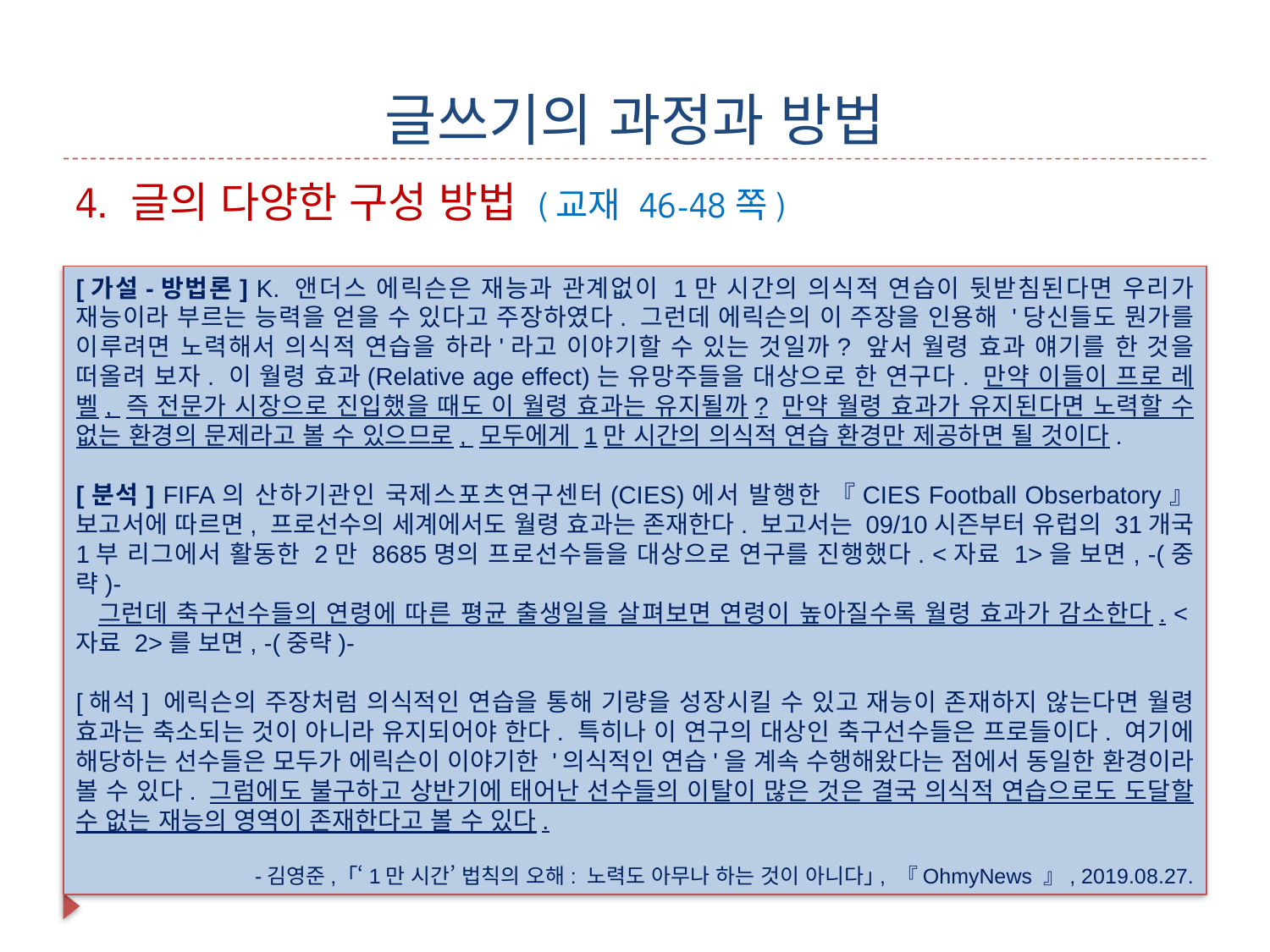

# 글쓰기의 과정과 방법
4. 글의 다양한 구성 방법 (교재 46-48쪽)

[가설-방법론] K. 앤더스 에릭슨은 재능과 관계없이 1만 시간의 의식적 연습이 뒷받침된다면 우리가 재능이라 부르는 능력을 얻을 수 있다고 주장하였다. 그런데 에릭슨의 이 주장을 인용해 '당신들도 뭔가를 이루려면 노력해서 의식적 연습을 하라'라고 이야기할 수 있는 것일까? 앞서 월령 효과 얘기를 한 것을 떠올려 보자. 이 월령 효과(Relative age effect)는 유망주들을 대상으로 한 연구다. 만약 이들이 프로 레벨, 즉 전문가 시장으로 진입했을 때도 이 월령 효과는 유지될까? 만약 월령 효과가 유지된다면 노력할 수 없는 환경의 문제라고 볼 수 있으므로, 모두에게 1만 시간의 의식적 연습 환경만 제공하면 될 것이다.

[분석] FIFA의 산하기관인 국제스포츠연구센터(CIES)에서 발행한 『CIES Football Obserbatory』 보고서에 따르면, 프로선수의 세계에서도 월령 효과는 존재한다. 보고서는 09/10시즌부터 유럽의 31개국 1부 리그에서 활동한 2만 8685명의 프로선수들을 대상으로 연구를 진행했다. <자료 1>을 보면, -(중략)-
  그런데 축구선수들의 연령에 따른 평균 출생일을 살펴보면 연령이 높아질수록 월령 효과가 감소한다. <자료 2>를 보면, -(중략)-

[해석] 에릭슨의 주장처럼 의식적인 연습을 통해 기량을 성장시킬 수 있고 재능이 존재하지 않는다면 월령 효과는 축소되는 것이 아니라 유지되어야 한다. 특히나 이 연구의 대상인 축구선수들은 프로들이다. 여기에 해당하는 선수들은 모두가 에릭슨이 이야기한 '의식적인 연습'을 계속 수행해왔다는 점에서 동일한 환경이라 볼 수 있다. 그럼에도 불구하고 상반기에 태어난 선수들의 이탈이 많은 것은 결국 의식적 연습으로도 도달할 수 없는 재능의 영역이 존재한다고 볼 수 있다.

-김영준, ｢‘1만 시간’ 법칙의 오해: 노력도 아무나 하는 것이 아니다｣, 『OhmyNews 』, 2019.08.27.